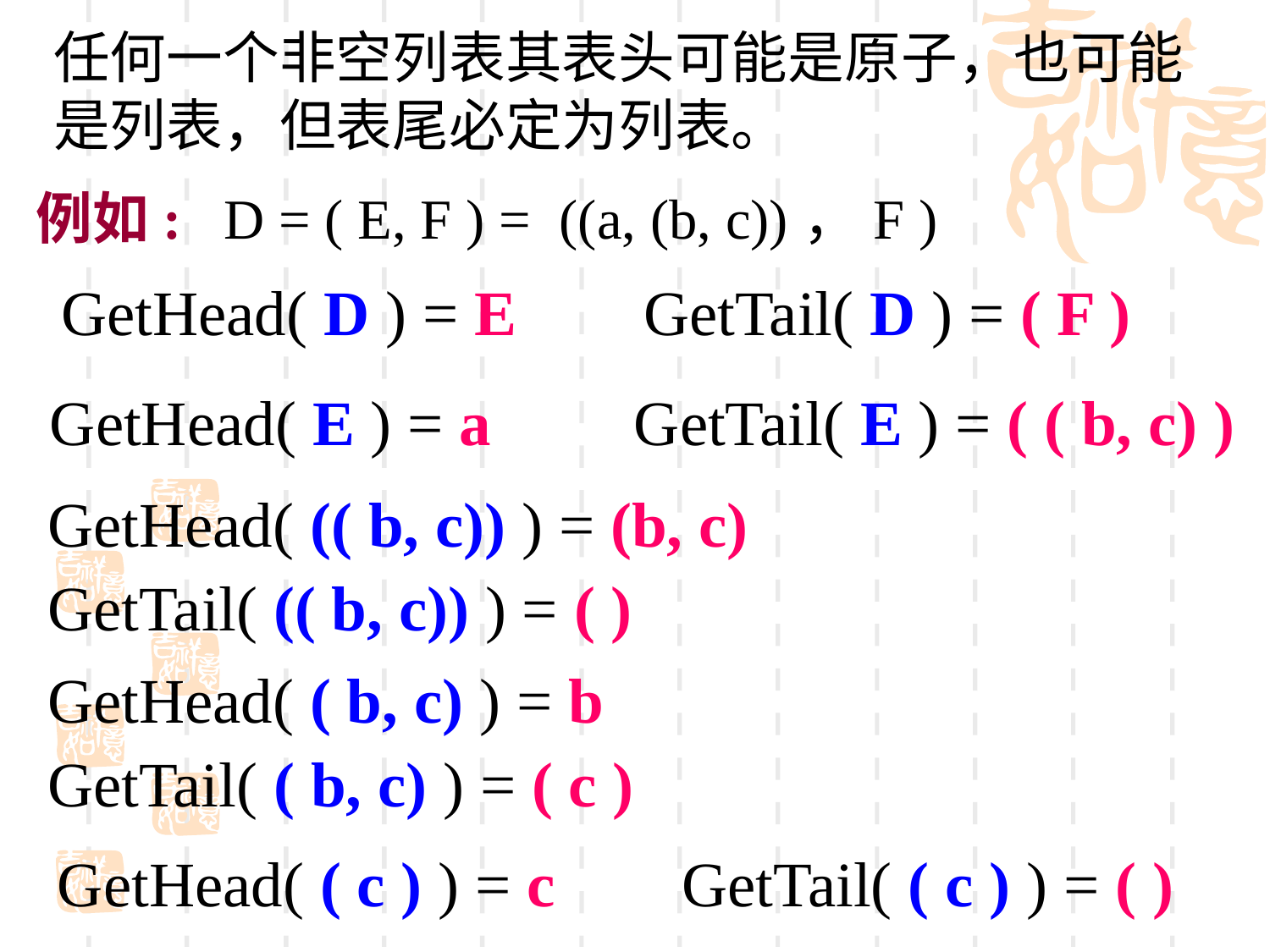

任何一个非空列表其表头可能是原子，也可能是列表，但表尾必定为列表。
例如:   D = ( E, F ) =  ((a, (b, c))，F )
GetHead( D ) = E        GetTail( D ) = ( F )
GetHead( E ) = a         GetTail( E ) = ( ( b, c) )
GetHead( (( b, c)) ) = (b, c)
GetTail( (( b, c)) ) = ( )
GetHead( ( b, c) ) = b
GetTail( ( b, c) ) = ( c )
GetHead( ( c ) ) = c        GetTail( ( c ) ) = ( )